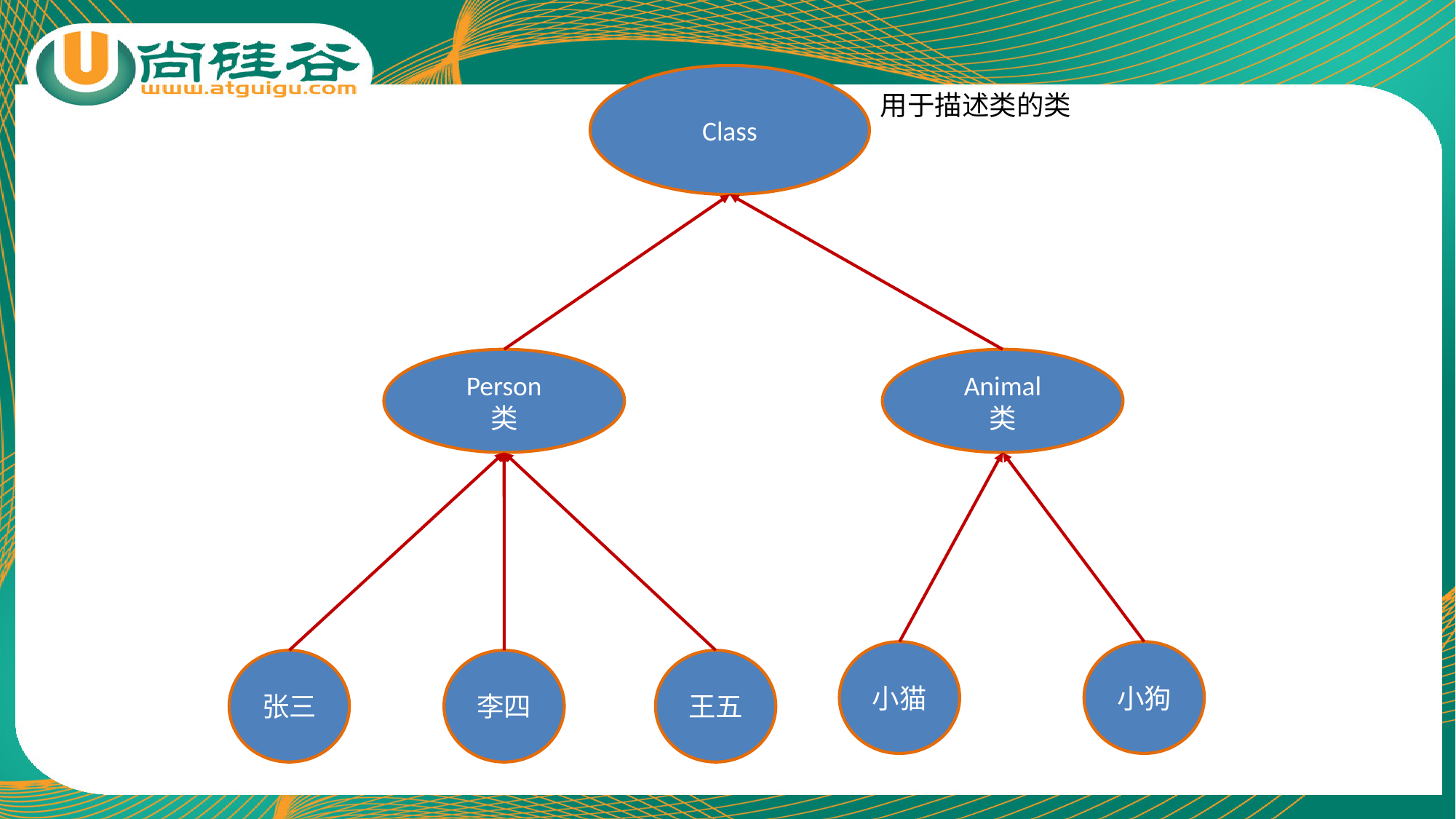

Class
用于描述类的类
Person
类
Animal
类
小猫
小狗
张三
李四
王五